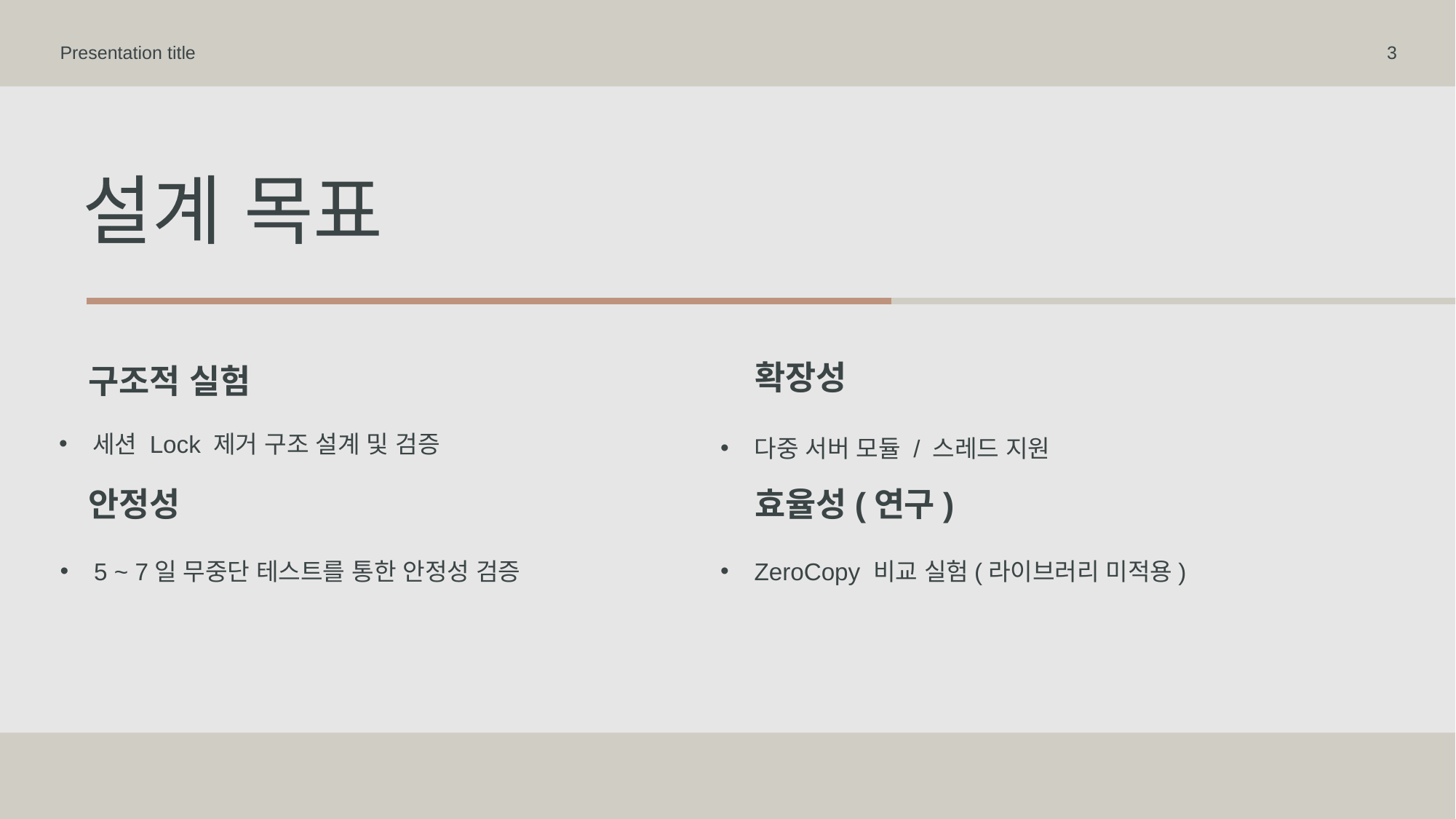

Presentation title
3
# 설계 목표
확장성
구조적 실험
세션 Lock 제거 구조 설계 및 검증

다중 서버 모듈 / 스레드 지원

안정성
효율성(연구)
5 ~ 7일 무중단 테스트를 통한 안정성 검증

ZeroCopy 비교 실험(라이브러리 미적용)